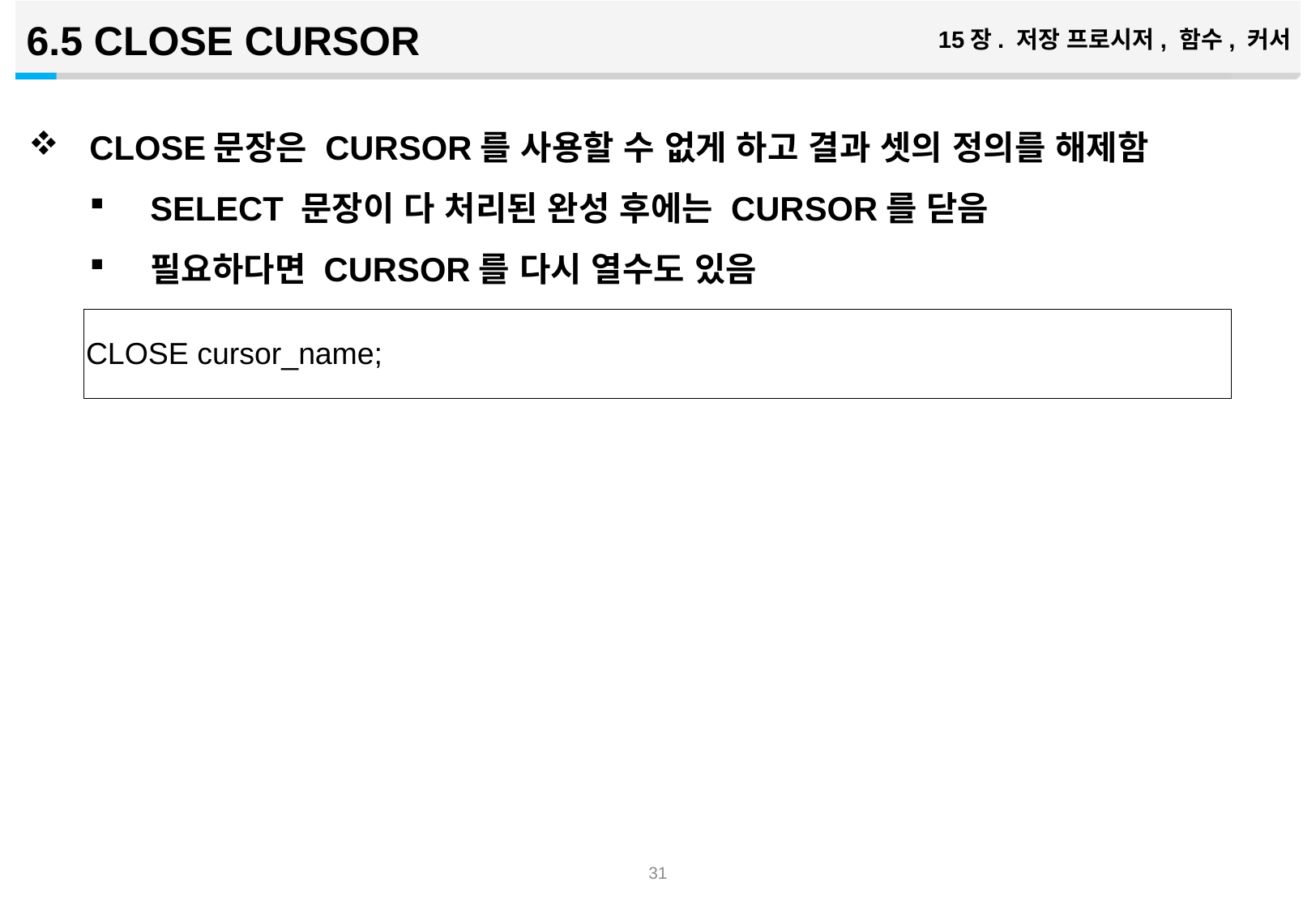

6.5 CLOSE CURSOR
15장. 저장 프로시저, 함수, 커서
CLOSE문장은 CURSOR를 사용할 수 없게 하고 결과 셋의 정의를 해제함
SELECT 문장이 다 처리된 완성 후에는 CURSOR를 닫음
필요하다면 CURSOR를 다시 열수도 있음
| CLOSE cursor\_name; |
| --- |
31